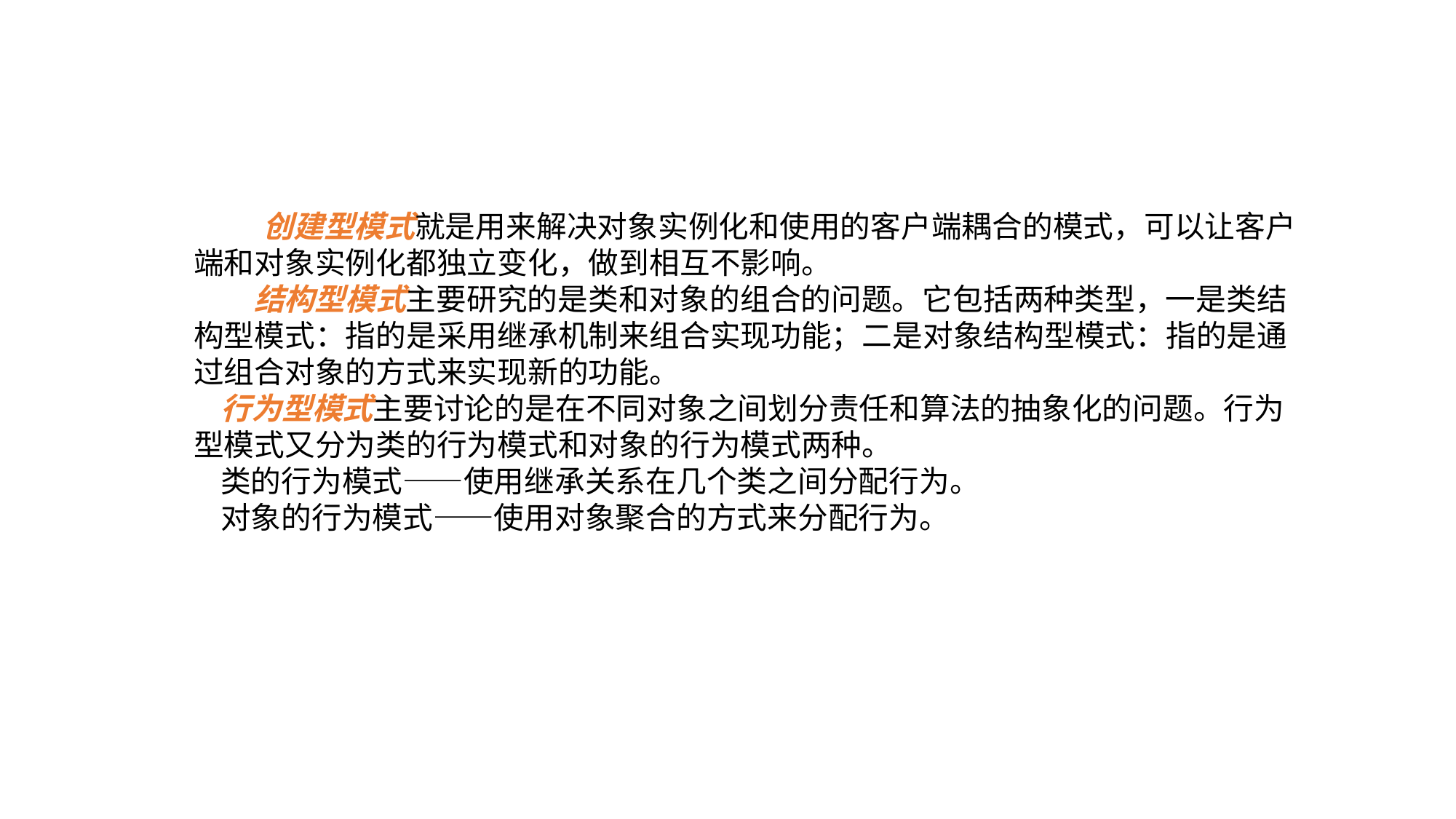

# 创建型模式就是用来解决对象实例化和使用的客户端耦合的模式，可以让客户端和对象实例化都独立变化，做到相互不影响。          结构型模式主要研究的是类和对象的组合的问题。它包括两种类型，一是类结构型模式：指的是采用继承机制来组合实现功能；二是对象结构型模式：指的是通过组合对象的方式来实现新的功能。 行为型模式主要讨论的是在不同对象之间划分责任和算法的抽象化的问题。行为型模式又分为类的行为模式和对象的行为模式两种。 类的行为模式——使用继承关系在几个类之间分配行为。 对象的行为模式——使用对象聚合的方式来分配行为。